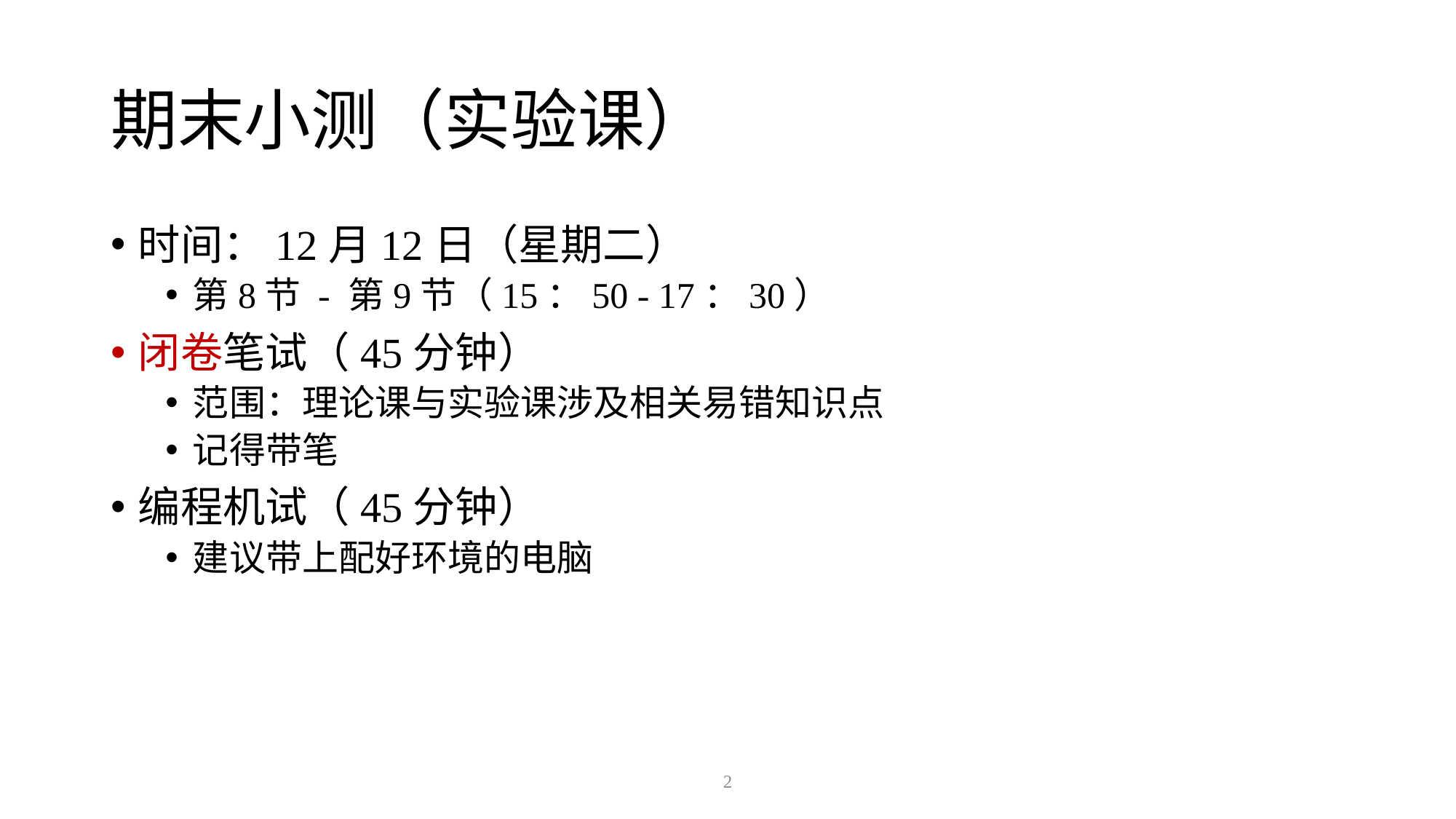

# 期末小测（实验课）
时间：12月12日（星期二）
第8节 - 第9节（15：50 - 17：30）
闭卷笔试（45分钟）
范围：理论课与实验课涉及相关易错知识点
记得带笔
编程机试（45分钟）
建议带上配好环境的电脑
2